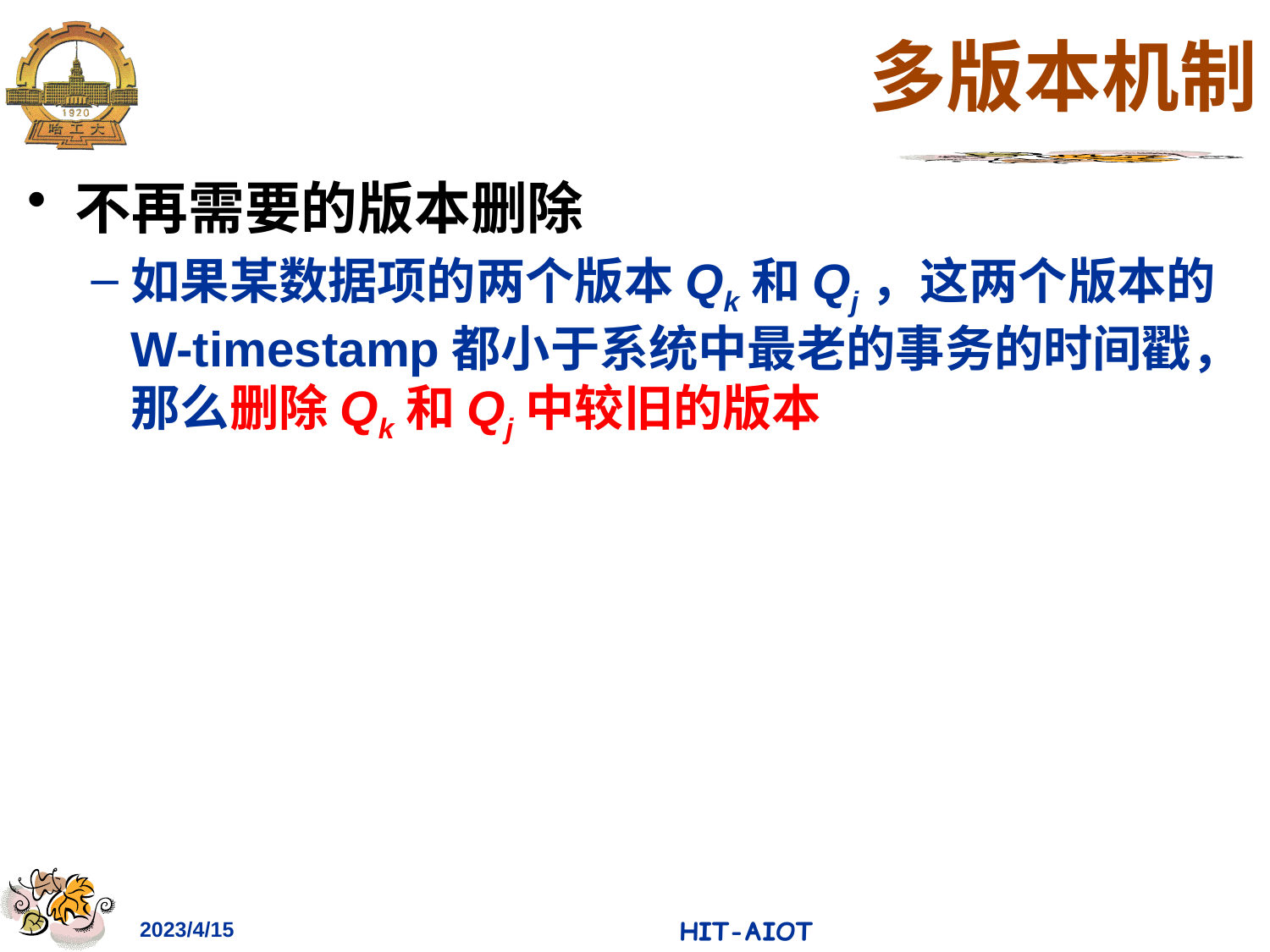

# 多版本机制
不再需要的版本删除
如果某数据项的两个版本Qk和Qj，这两个版本的W-timestamp都小于系统中最老的事务的时间戳，那么删除Qk和Qj中较旧的版本

2023/4/15
HIT-AIOT